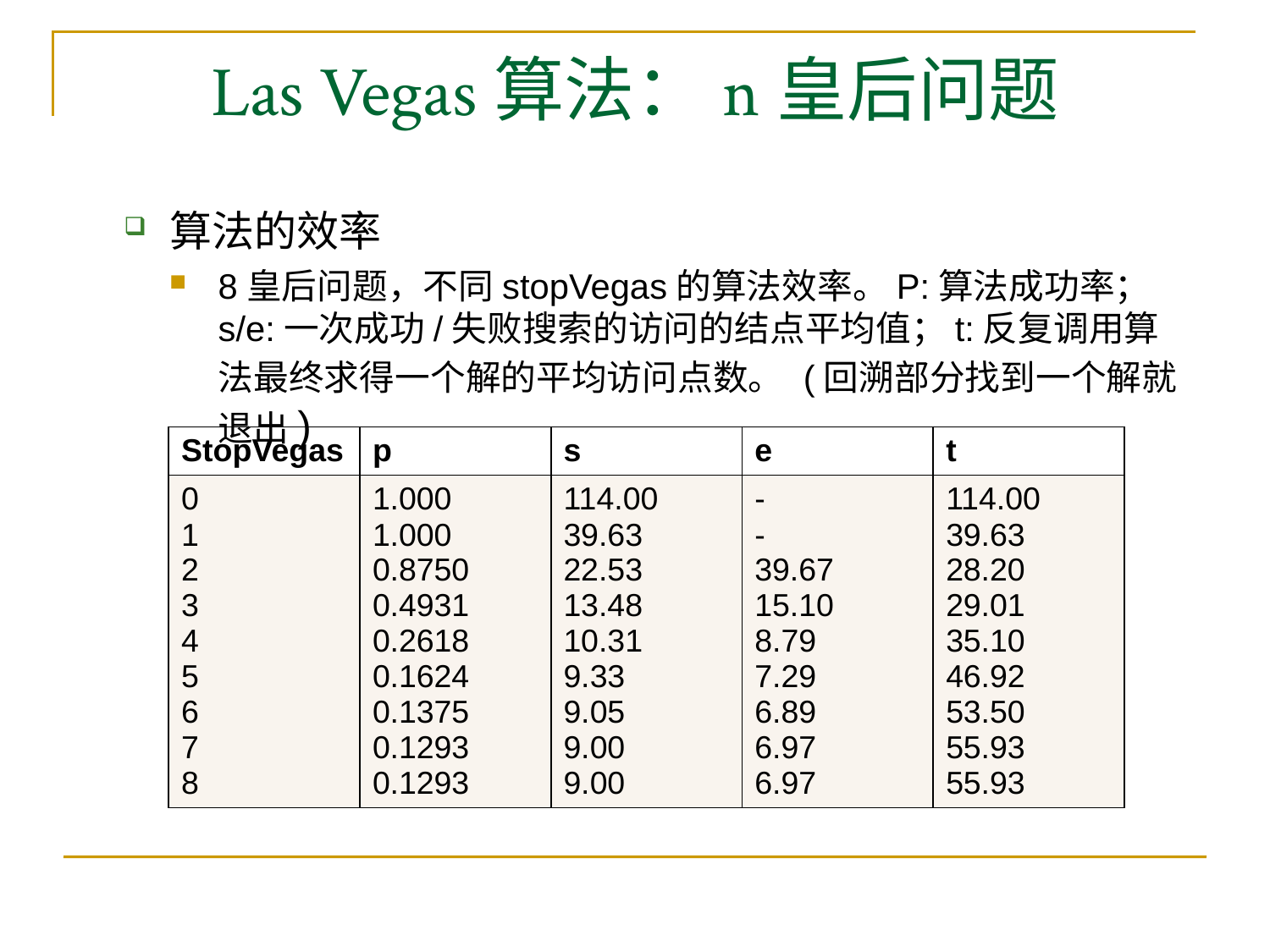

# Las Vegas算法：n皇后问题
算法的效率
8皇后问题，不同stopVegas的算法效率。P:算法成功率；s/e:一次成功/失败搜索的访问的结点平均值；t:反复调用算法最终求得一个解的平均访问点数。 (回溯部分找到一个解就退出)

| StopVegas | p | s | e | t |
| --- | --- | --- | --- | --- |
| 0 1 2 3 4 5 6 7 8 | 1.000 1.000 0.8750 0.4931 0.2618 0.1624 0.1375 0.1293 0.1293 | 114.00 39.63 22.53 13.48 10.31 9.33 9.05 9.00 9.00 | - - 39.67 15.10 8.79 7.29 6.89 6.97 6.97 | 114.00 39.63 28.20 29.01 35.10 46.92 53.50 55.93 55.93 |